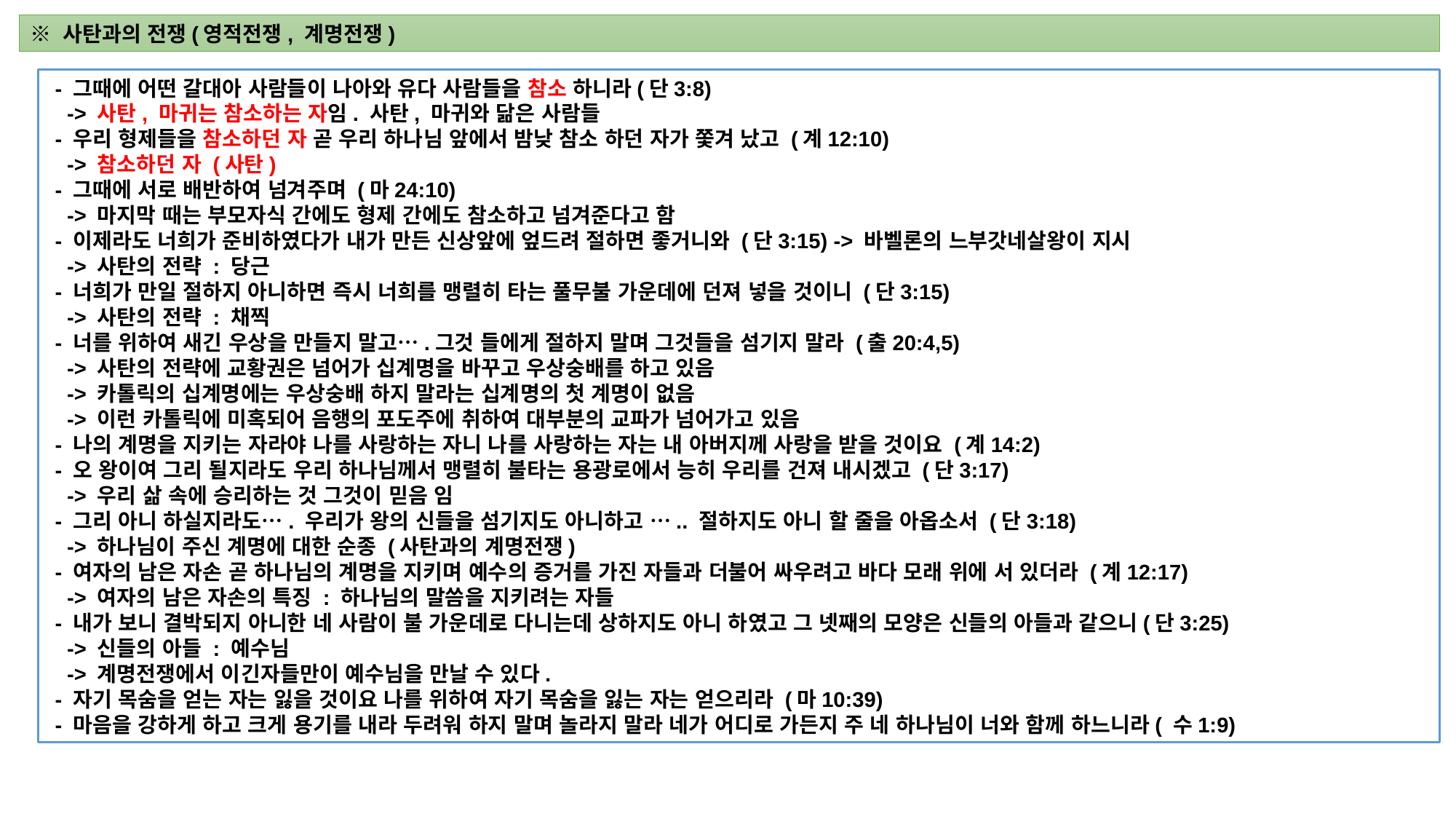

※ 사탄과의 전쟁(영적전쟁, 계명전쟁)
 - 그때에 어떤 갈대아 사람들이 나아와 유다 사람들을 참소 하니라(단3:8)
   -> 사탄, 마귀는 참소하는 자임. 사탄, 마귀와 닮은 사람들
 - 우리 형제들을 참소하던 자 곧 우리 하나님 앞에서 밤낮 참소 하던 자가 쫓겨 났고 (계12:10)
   -> 참소하던 자 (사탄)
 - 그때에 서로 배반하여 넘겨주며 (마24:10)
   -> 마지막 때는 부모자식 간에도 형제 간에도 참소하고 넘겨준다고 함
 - 이제라도 너희가 준비하였다가 내가 만든 신상앞에 엎드려 절하면 좋거니와 (단3:15) -> 바벨론의 느부갓네살왕이 지시
   -> 사탄의 전략 : 당근
 - 너희가 만일 절하지 아니하면 즉시 너희를 맹렬히 타는 풀무불 가운데에 던져 넣을 것이니 (단3:15)
   -> 사탄의 전략 : 채찍
 - 너를 위하여 새긴 우상을 만들지 말고….그것 들에게 절하지 말며 그것들을 섬기지 말라 (출20:4,5)
   -> 사탄의 전략에 교황권은 넘어가 십계명을 바꾸고 우상숭배를 하고 있음
   -> 카톨릭의 십계명에는 우상숭배 하지 말라는 십계명의 첫 계명이 없음
   -> 이런 카톨릭에 미혹되어 음행의 포도주에 취하여 대부분의 교파가 넘어가고 있음
 - 나의 계명을 지키는 자라야 나를 사랑하는 자니 나를 사랑하는 자는 내 아버지께 사랑을 받을 것이요 (계14:2)
 - 오 왕이여 그리 될지라도 우리 하나님께서 맹렬히 불타는 용광로에서 능히 우리를 건져 내시겠고 (단3:17)
   -> 우리 삶 속에 승리하는 것 그것이 믿음 임
 - 그리 아니 하실지라도…. 우리가 왕의 신들을 섬기지도 아니하고 ….. 절하지도 아니 할 줄을 아옵소서 (단3:18)
   -> 하나님이 주신 계명에 대한 순종 (사탄과의 계명전쟁)
 - 여자의 남은 자손 곧 하나님의 계명을 지키며 예수의 증거를 가진 자들과 더불어 싸우려고 바다 모래 위에 서 있더라 (계12:17)
   -> 여자의 남은 자손의 특징 : 하나님의 말씀을 지키려는 자들
 - 내가 보니 결박되지 아니한 네 사람이 불 가운데로 다니는데 상하지도 아니 하였고 그 넷째의 모양은 신들의 아들과 같으니(단3:25)
   -> 신들의 아들 : 예수님
   -> 계명전쟁에서 이긴자들만이 예수님을 만날 수 있다.
 - 자기 목숨을 얻는 자는 잃을 것이요 나를 위하여 자기 목숨을 잃는 자는 얻으리라 (마10:39)
 - 마음을 강하게 하고 크게 용기를 내라 두려워 하지 말며 놀라지 말라 네가 어디로 가든지 주 네 하나님이 너와 함께 하느니라( 수1:9)